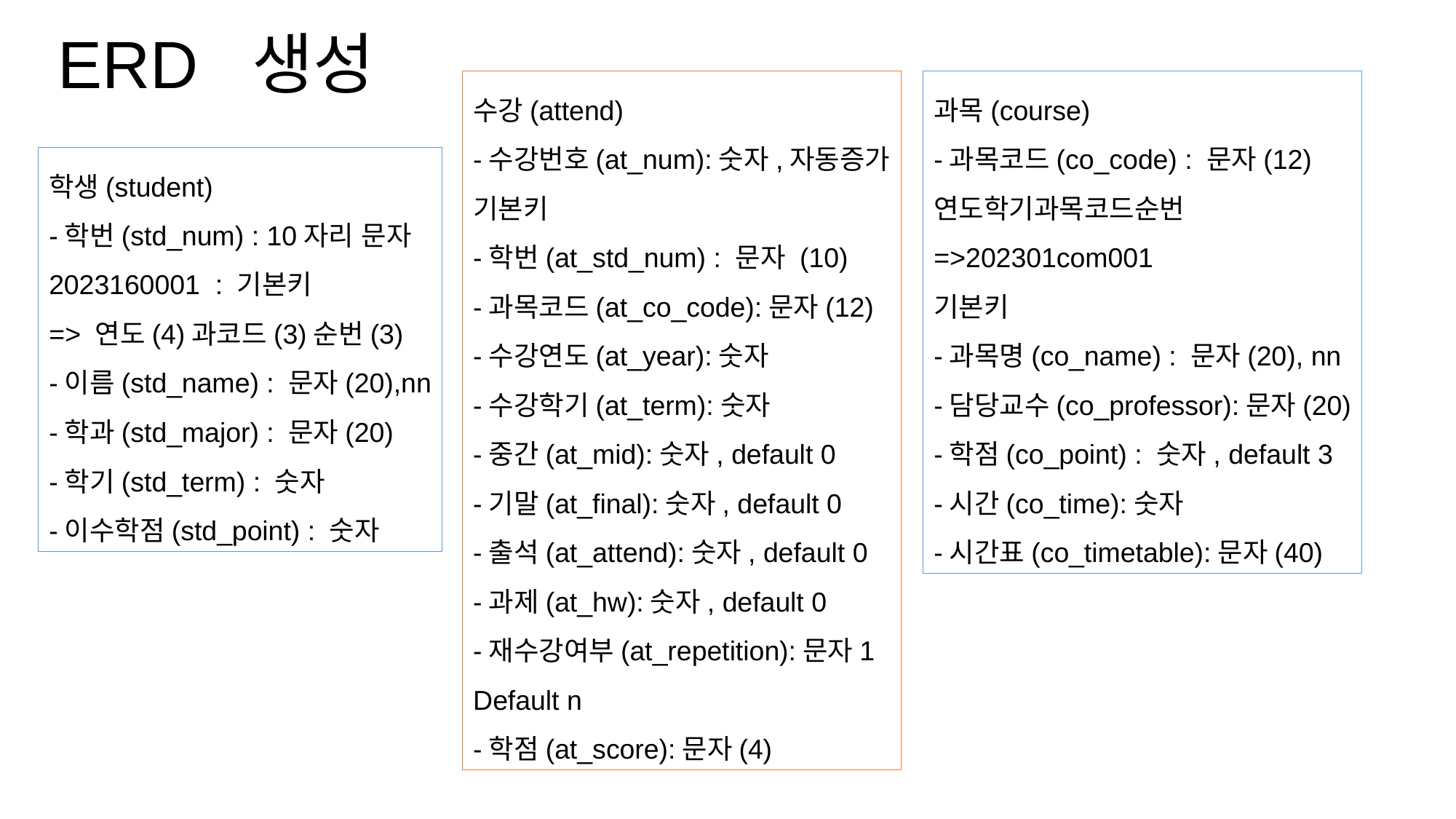

# ERD  생성
수강(attend)
-수강번호(at_num):숫자,자동증가
기본키
-학번(at_std_num) : 문자 (10)
-과목코드(at_co_code):문자(12)
-수강연도(at_year):숫자
-수강학기(at_term):숫자
-중간(at_mid):숫자, default 0
-기말(at_final):숫자, default 0
-출석(at_attend):숫자, default 0
-과제(at_hw):숫자, default 0
-재수강여부(at_repetition):문자1
Default n
-학점(at_score):문자(4)
과목(course)
-과목코드(co_code) : 문자(12)
연도학기과목코드순번
=>202301com001
기본키
-과목명(co_name) : 문자(20), nn
-담당교수(co_professor):문자(20)
-학점(co_point) : 숫자, default 3
-시간(co_time):숫자
-시간표(co_timetable):문자(40)
학생(student)
-학번(std_num) : 10자리 문자
2023160001  : 기본키
=> 연도(4)과코드(3)순번(3)
-이름(std_name) : 문자(20),nn
-학과(std_major) : 문자(20)
-학기(std_term) : 숫자
-이수학점(std_point) : 숫자